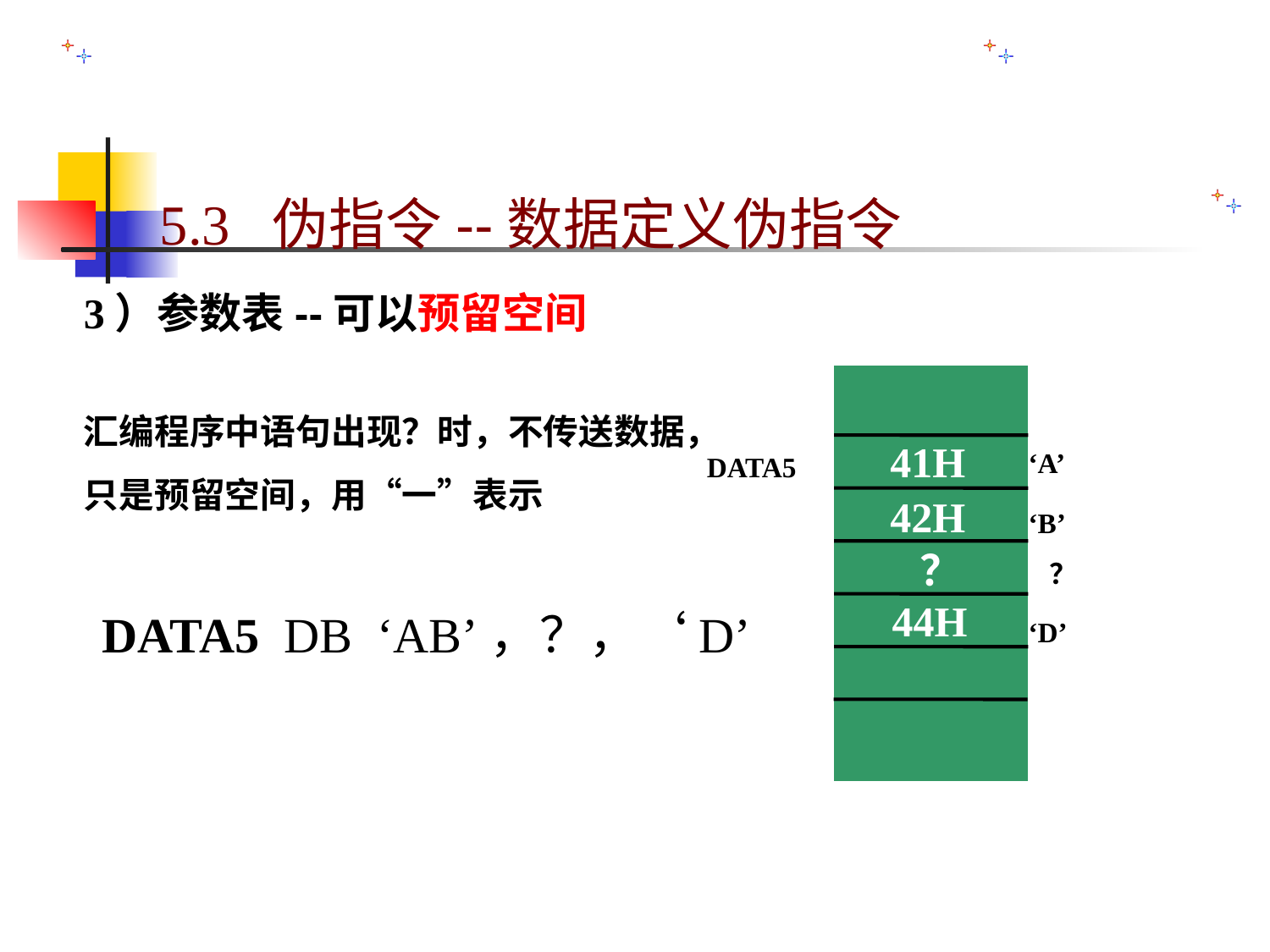

5.3  伪指令--数据定义伪指令
3）参数表--可以预留空间

汇编程序中语句出现？时，不传送数据，
只是预留空间，用“一”表示

41H

‘A’
DATA5
42H

‘B’
？

？
44H
    DATA5  DB  ‘AB’，？，‘D’

‘D’